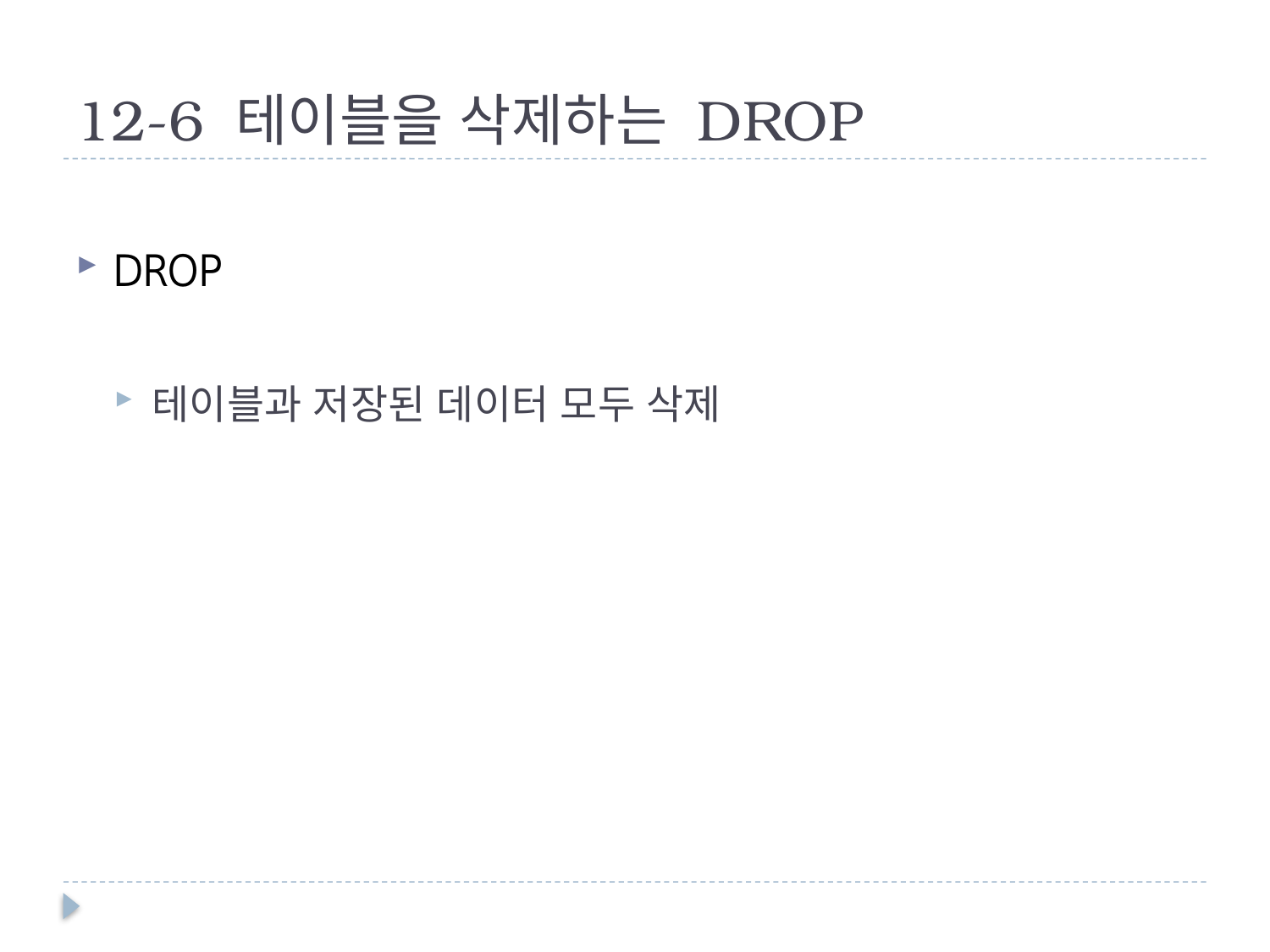

# 12-6 테이블을 삭제하는 DROP

DROP

테이블과 저장된 데이터 모두 삭제